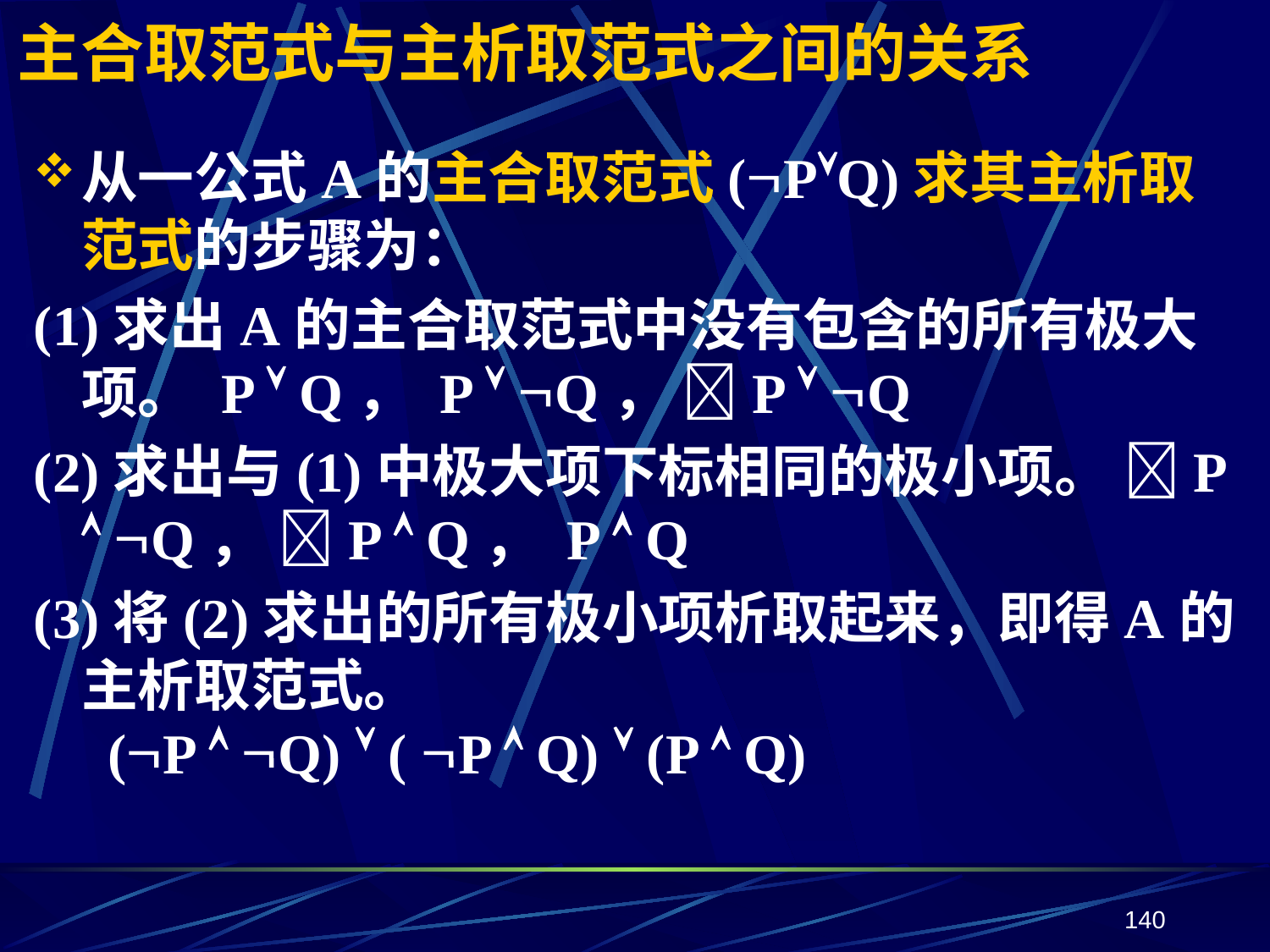

# 主合取范式与主析取范式之间的关系
从一公式A的主合取范式(¬P∨Q)求其主析取范式的步骤为：
(1)求出A的主合取范式中没有包含的所有极大项。 P ∨ Q， P ∨ ¬Q， ¬P ∨ ¬Q
(2)求出与(1)中极大项下标相同的极小项。 ¬P ∧ ¬Q， ¬P ∧ Q， P ∧ Q
(3)将(2)求出的所有极小项析取起来，即得A的主析取范式。
 (¬P ∧ ¬Q) ∨ ( ¬P ∧ Q) ∨ (P ∧ Q)

140